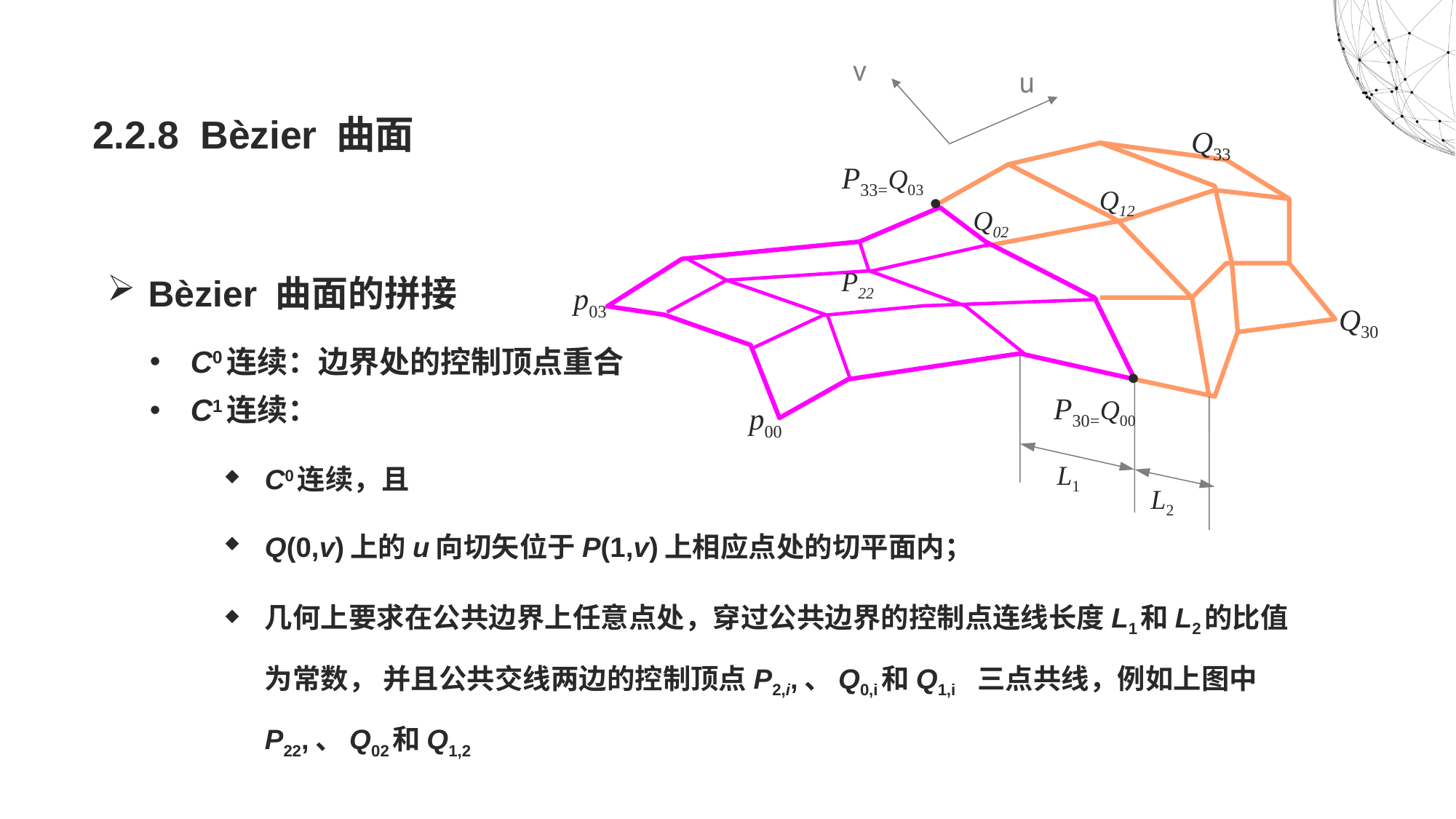

v

u

   2.2.8  Bèzier 曲面

Bèzier 曲面的拼接
C0连续：边界处的控制顶点重合
C1连续：
C0连续，且
Q(0,v)上的u向切矢位于P(1,v)上相应点处的切平面内；
几何上要求在公共边界上任意点处，穿过公共边界的控制点连线长度L1和L2的比值为常数， 并且公共交线两边的控制顶点P2,i,、Q0,i和Q1,i  三点共线，例如上图中 P22,、Q02和Q1,2

Q33

P33=Q03

•
Q12
Q02

P22
p03
Q30

•
P30=Q00

p00

L1

L2